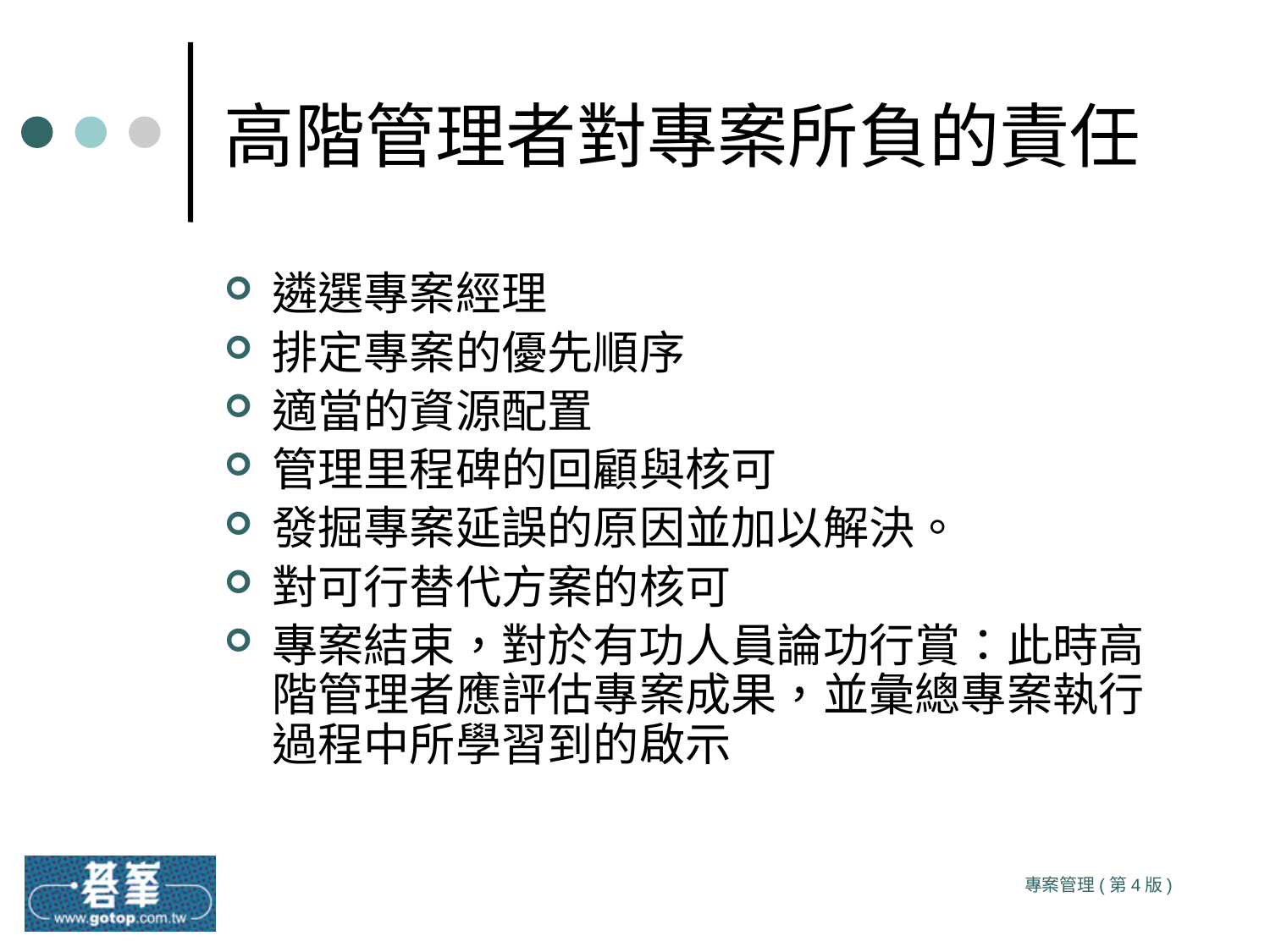

# 高階管理者對專案所負的責任
遴選專案經理
排定專案的優先順序
適當的資源配置
管理里程碑的回顧與核可
發掘專案延誤的原因並加以解決。
對可行替代方案的核可
專案結束，對於有功人員論功行賞：此時高階管理者應評估專案成果，並彙總專案執行過程中所學習到的啟示
專案管理(第4版)